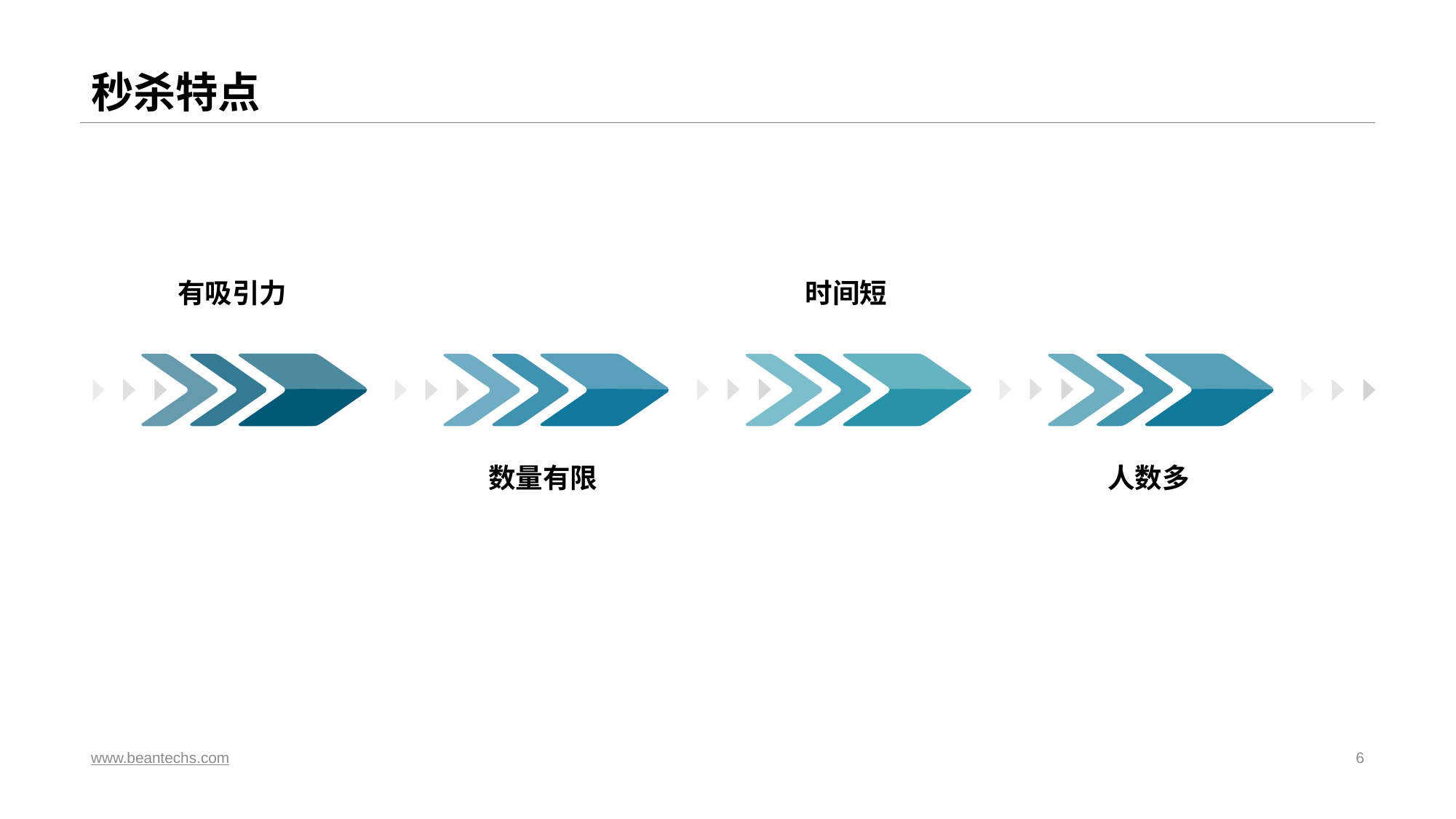

# 秒杀特点
有吸引力
时间短

数量有限
人数多
www.beantechs.com
6